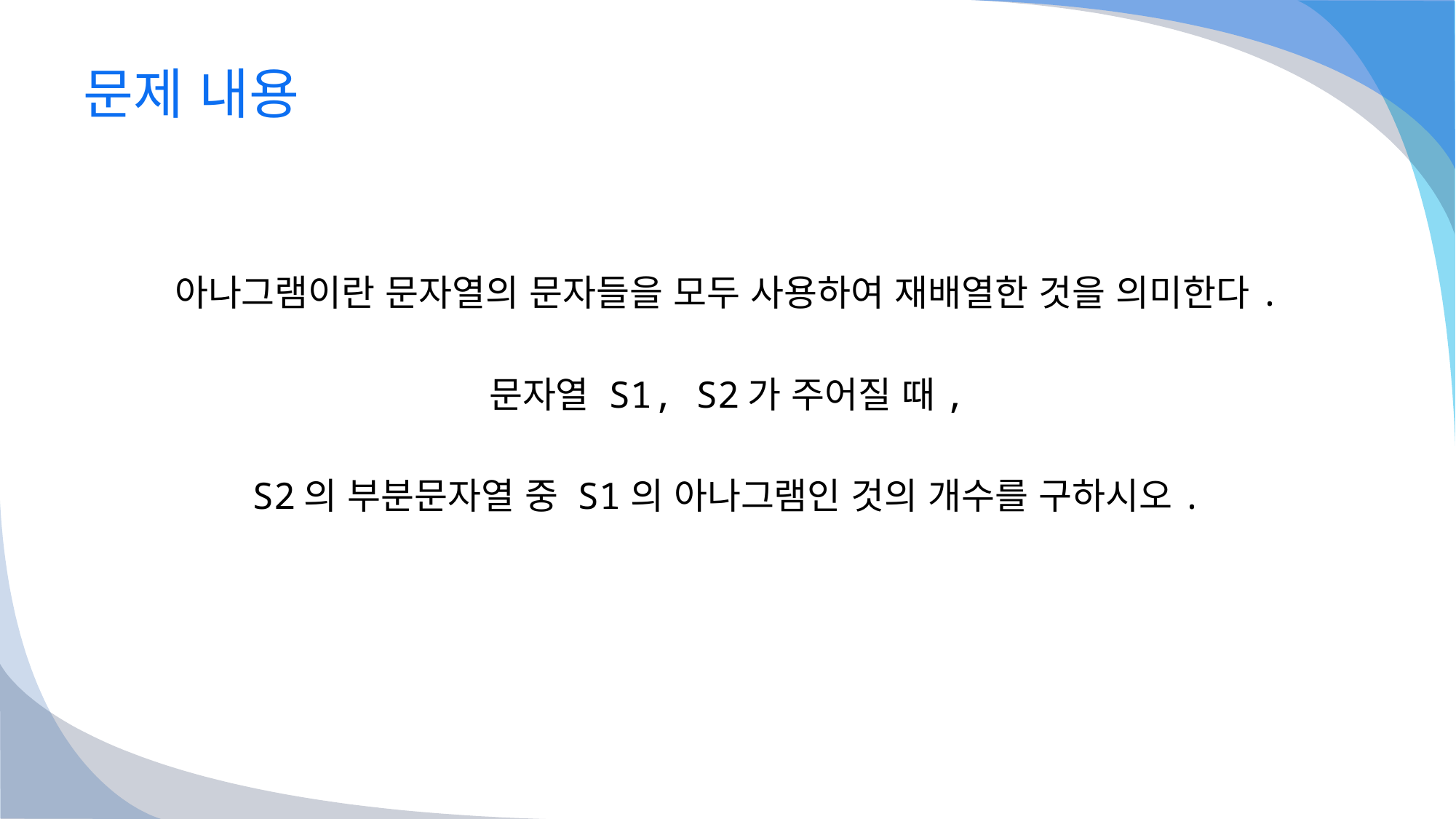

# 문제 내용

아나그램이란 문자열의 문자들을 모두 사용하여 재배열한 것을 의미한다.

문자열 S1, S2가 주어질 때,

S2의 부분문자열 중 S1의 아나그램인 것의 개수를 구하시오.